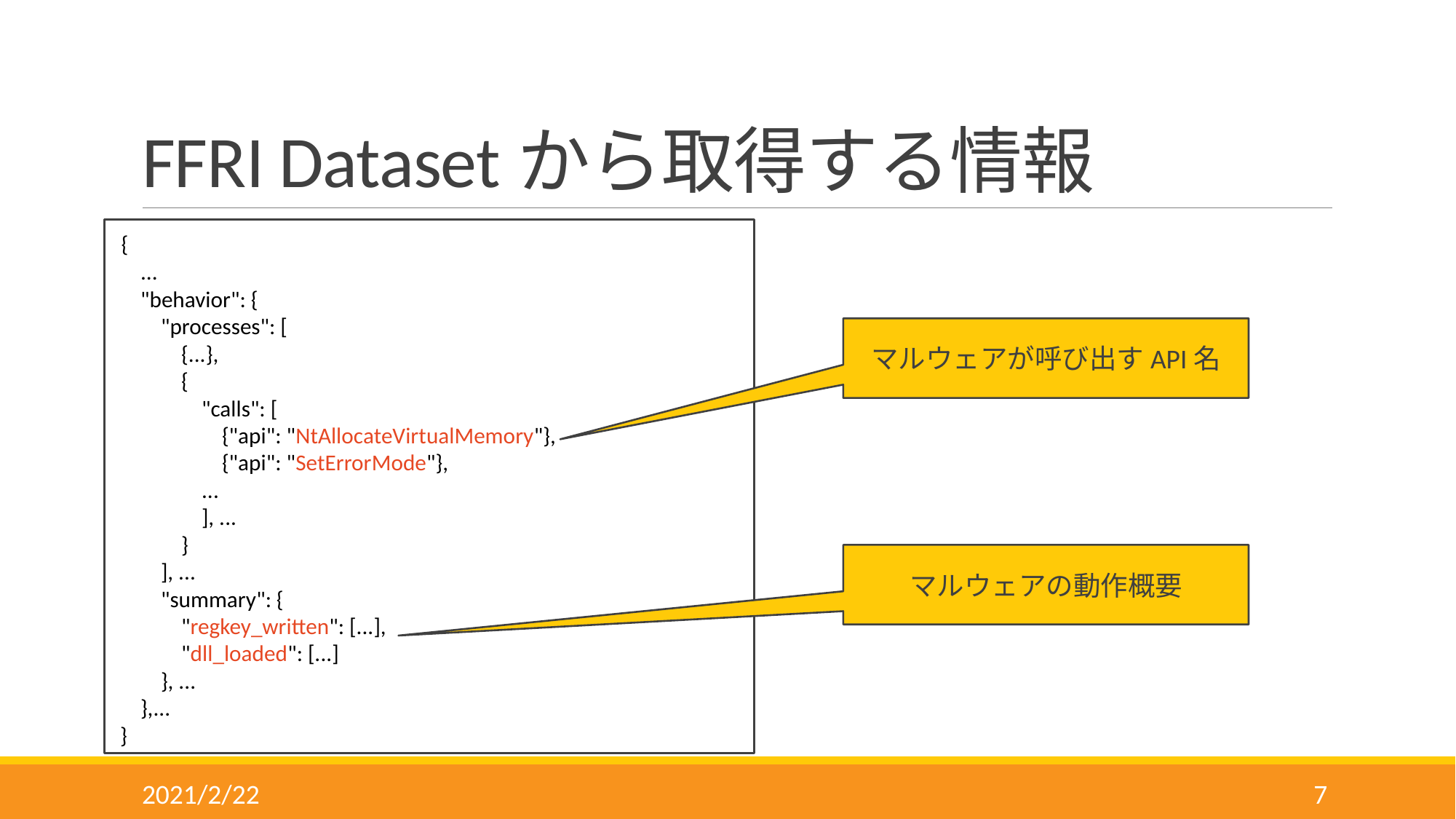

# FFRI Datasetから取得する情報
 {
     ...
     "behavior": {
         "processes": [
             {...},
             {
                 "calls": [
                     {"api": "NtAllocateVirtualMemory"},
                     {"api": "SetErrorMode"},
                 ...
                 ], ...
             }
         ], ...
         "summary": {
             "regkey_written": [...],
             "dll_loaded": [...]
         }, ...
     },...
 }
マルウェアが呼び出すAPI名
マルウェアの動作概要
2021/2/22
7